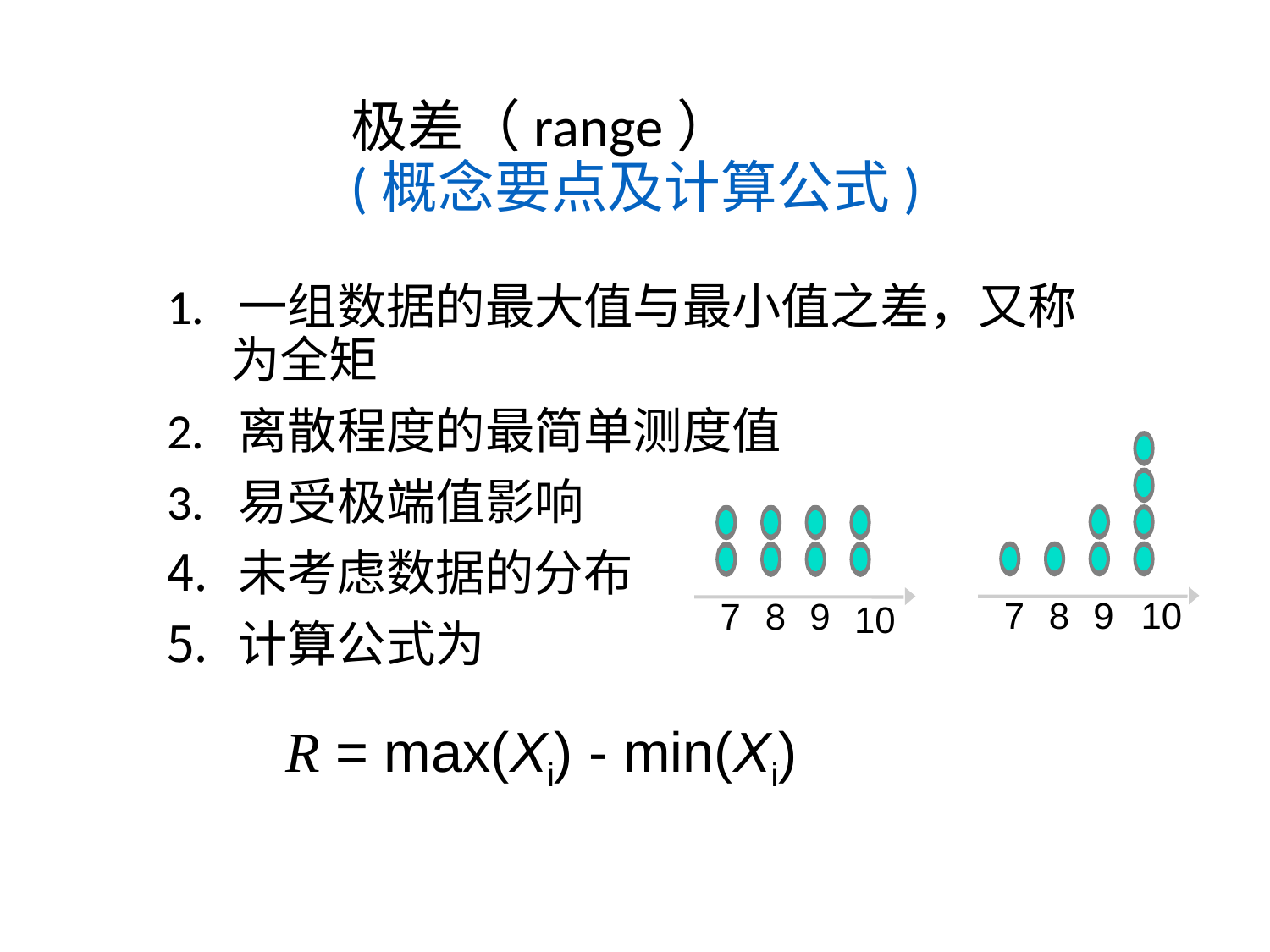

# 极差（range） (概念要点及计算公式)
1.  一组数据的最大值与最小值之差，又称为全矩
2.  离散程度的最简单测度值
3.  易受极端值影响
未考虑数据的分布
计算公式为

7
8
9
10

7
8
9
10

R = max(Xi) - min(Xi)